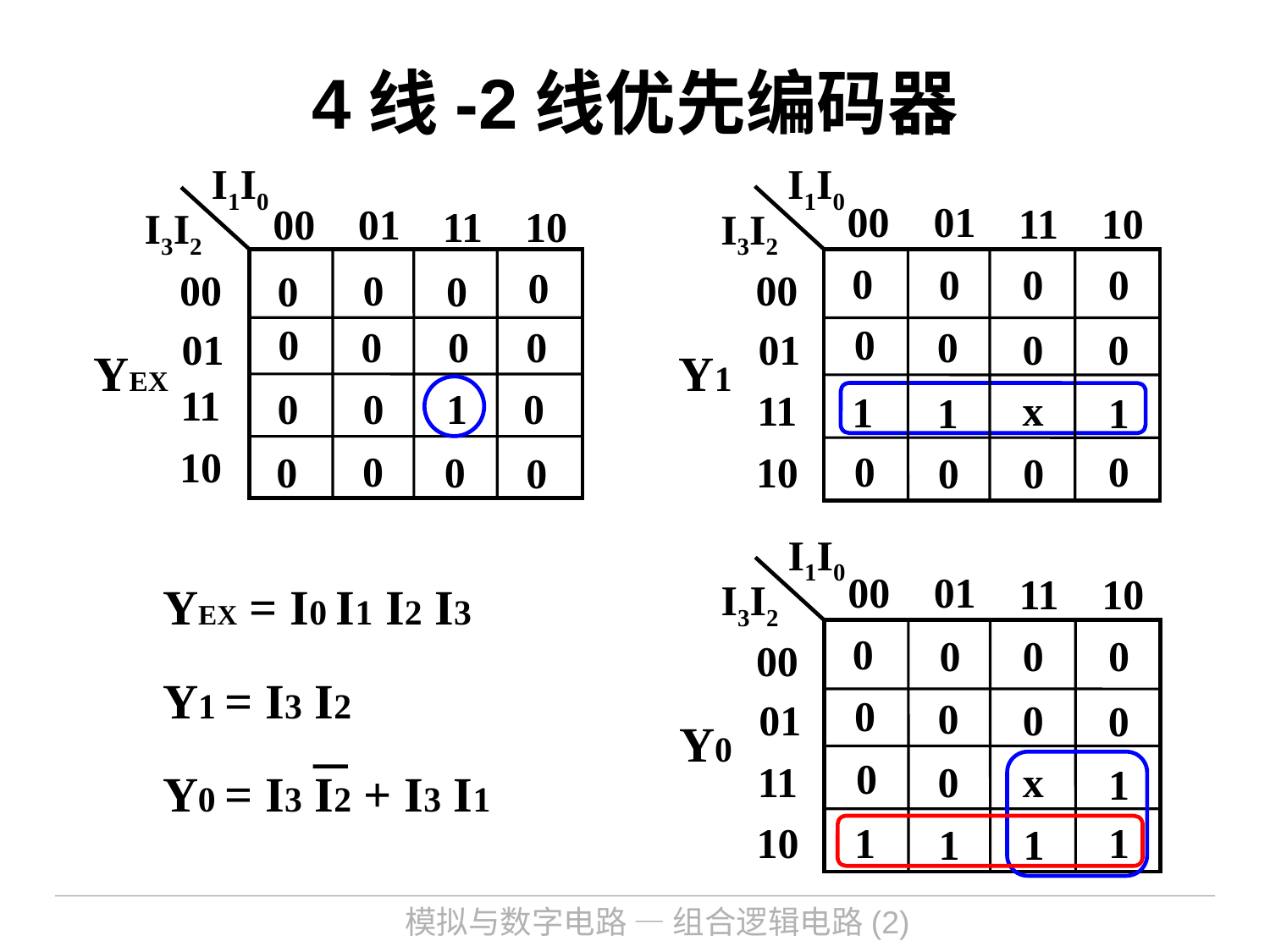

# 4线-2线优先编码器
I1I0
I1I0

00
01
11
10
00
01
11
10
I3I2
I3I2

0
0
0
0
0
00
0
00
0
0
0
0
0
0
0
0
01
01
0
0

YEX
Y1
11

0
0
1
 0

11
x
1
1
1

10

0
0
0
0
10
0
0
0
0
I1I0

00
01
11
10
I3I2
YEX = I0 I1 I2 I3
Y1 = I3 I2
Y0 = I3 I2 + I3 I1

0
0
0
0
00
0
0
01
0
0

Y0
0

11
x
0
1

1
10
1
1
1

模拟与数字电路 — 组合逻辑电路(2)
9